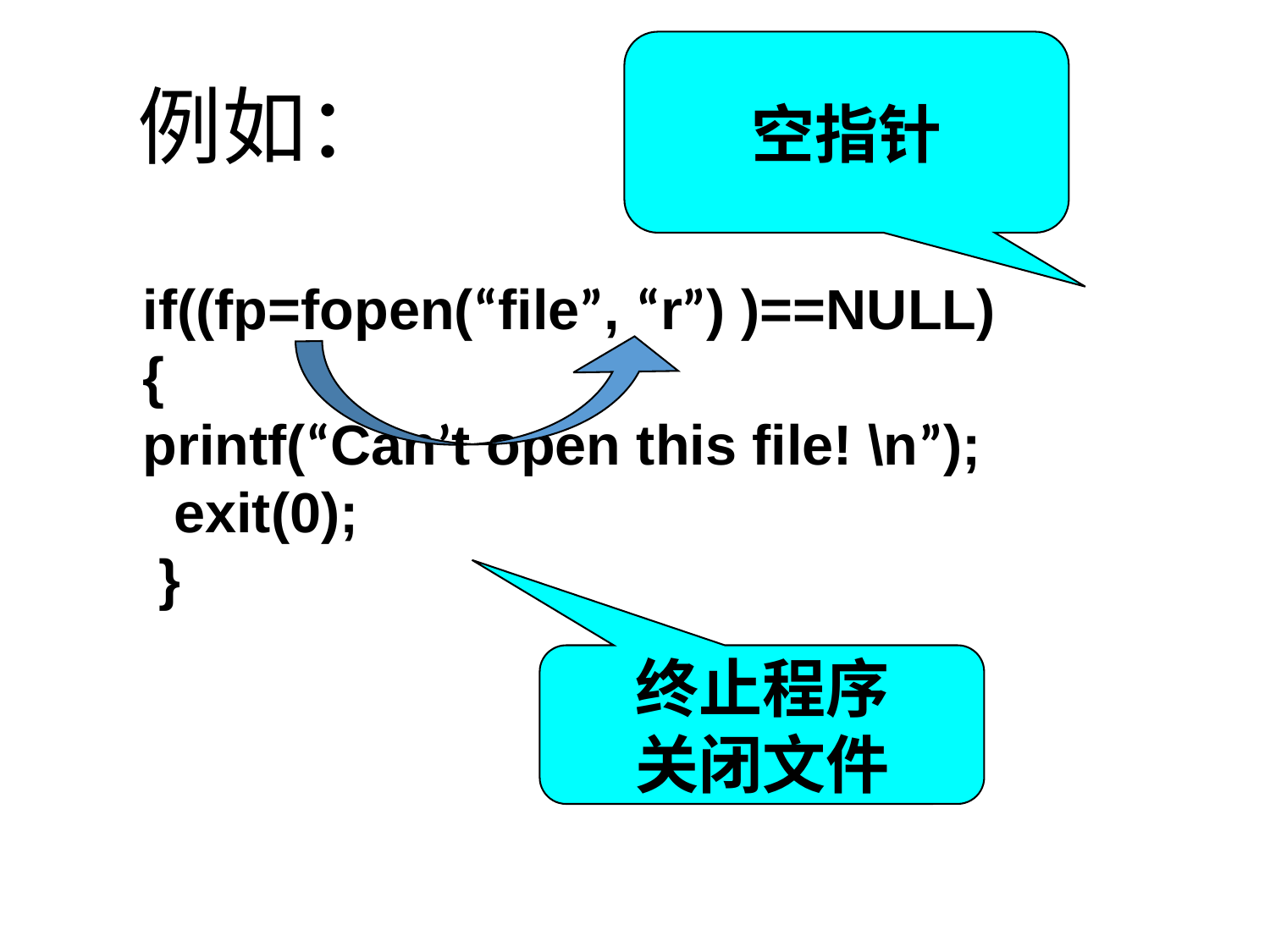

空指针
# 例如：
if((fp=fopen(“file”, “r”) )==NULL)
{
printf(“Can’t open this file! \n”);
  exit(0);
 }

终止程序
关闭文件